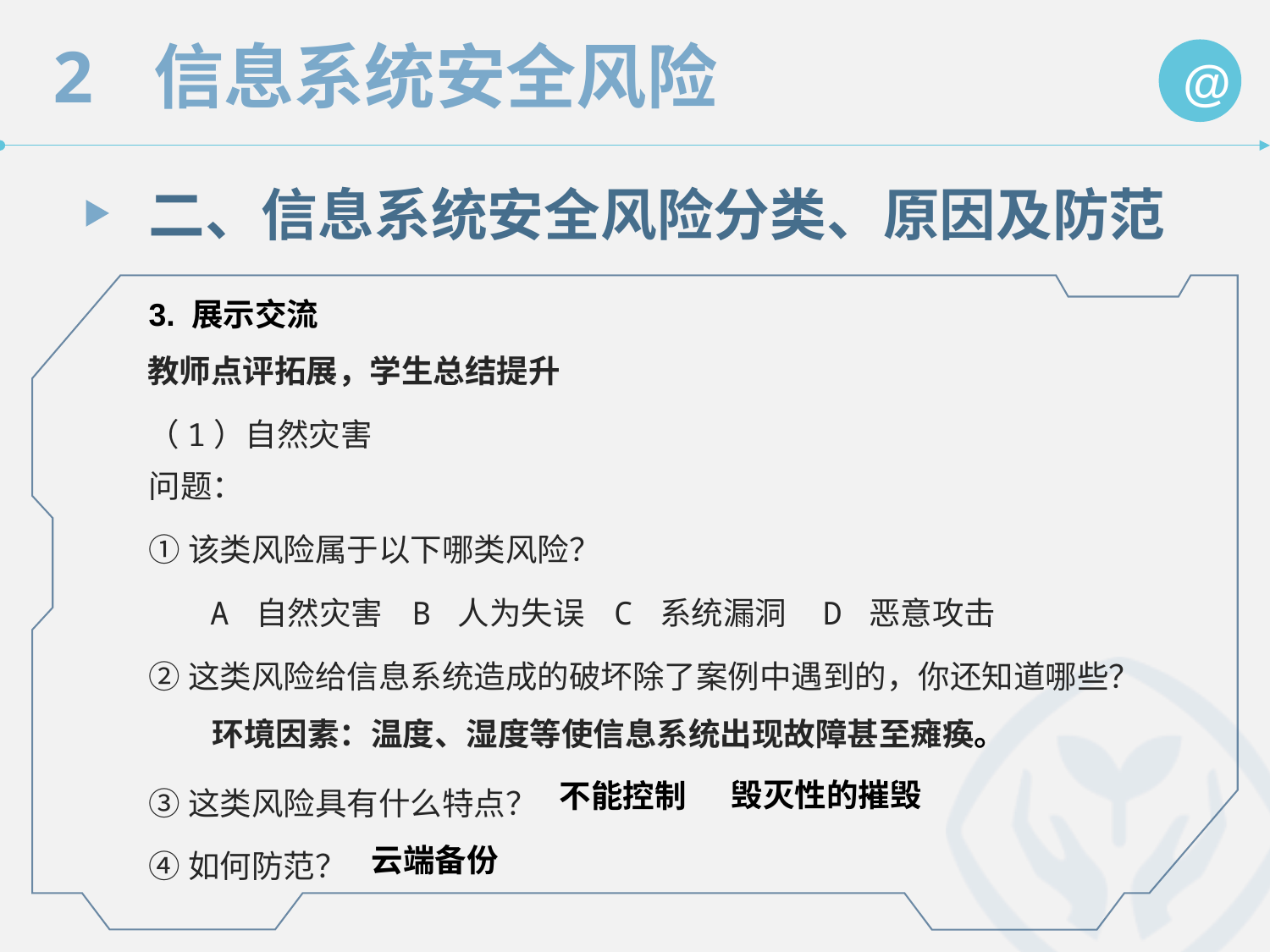

二、信息系统安全风险分类、原因及防范

3. 展示交流
教师点评拓展，学生总结提升
（1）自然灾害

问题：
①该类风险属于以下哪类风险？
  　A 自然灾害   B 人为失误   C 系统漏洞    D 恶意攻击
②这类风险给信息系统造成的破坏除了案例中遇到的，你还知道哪些？

③这类风险具有什么特点？
④如何防范？

　　环境因素：温度、湿度等使信息系统出现故障甚至瘫痪。
毁灭性的摧毁
不能控制
云端备份